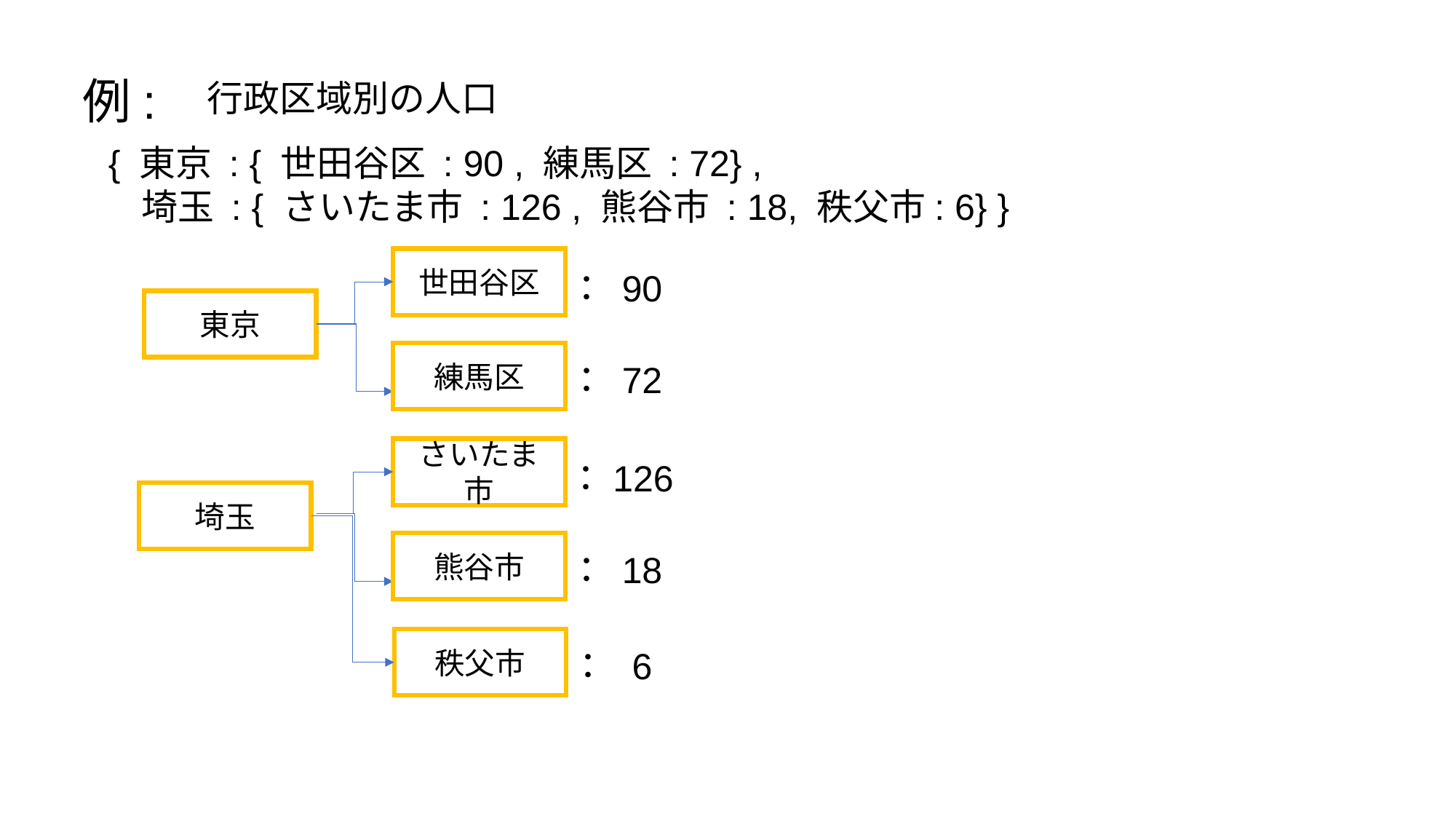

例:
行政区域別の人口
{ 東京 : { 世田谷区 : 90 , 練馬区 : 72} ,
   埼玉 : { さいたま市 : 126 , 熊谷市 : 18, 秩父市: 6} }
世田谷区
： 90
東京
練馬区
： 72
さいたま市
：126
埼玉
熊谷市
： 18
秩父市
：  6